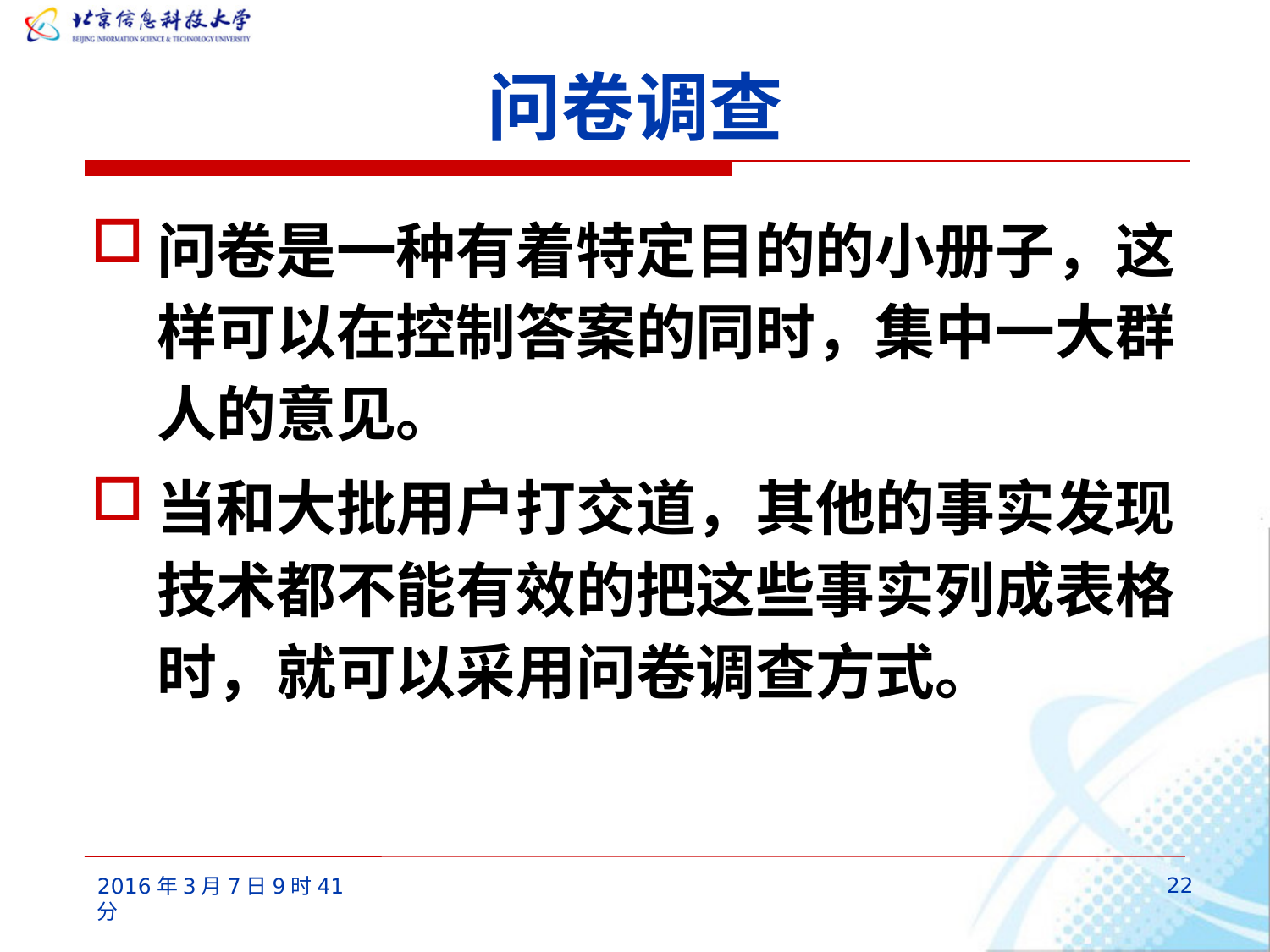

# 问卷调查
问卷是一种有着特定目的的小册子，这样可以在控制答案的同时，集中一大群人的意见。
当和大批用户打交道，其他的事实发现技术都不能有效的把这些事实列成表格时，就可以采用问卷调查方式。
2016年3月7日9时41分